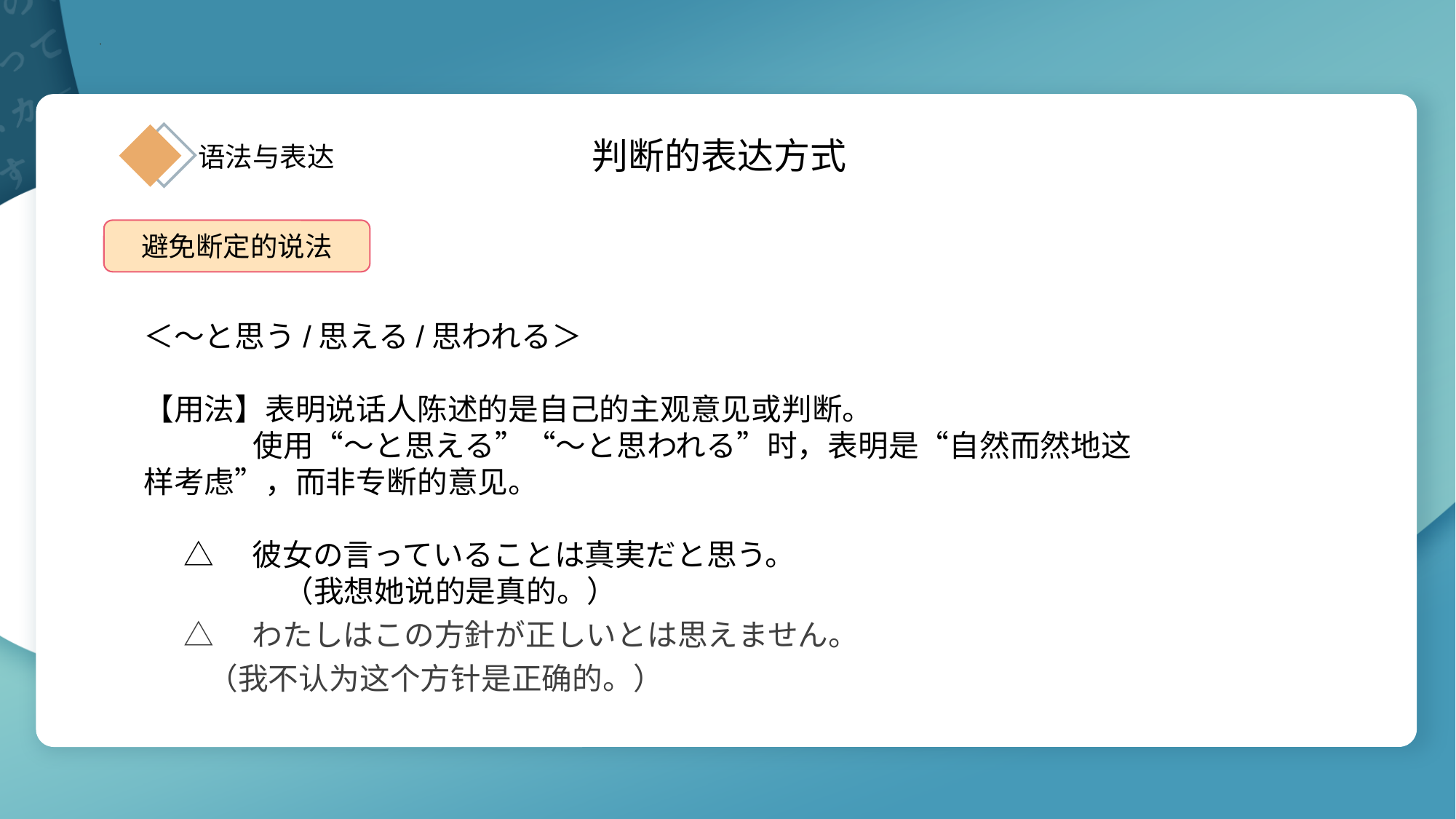

语法与表达
判断的表达方式
避免断定的说法
＜～と思う/思える/思われる＞

【用法】表明说话人陈述的是自己的主观意见或判断。
	使用“～と思える”“～と思われる”时，表明是“自然而然地这样考虑”，而非专断的意见。

      △　彼女の言っていることは真実だと思う。
	　（我想她说的是真的。）
      △　わたしはこの方針が正しいとは思えません。
　     （我不认为这个方针是正确的。）